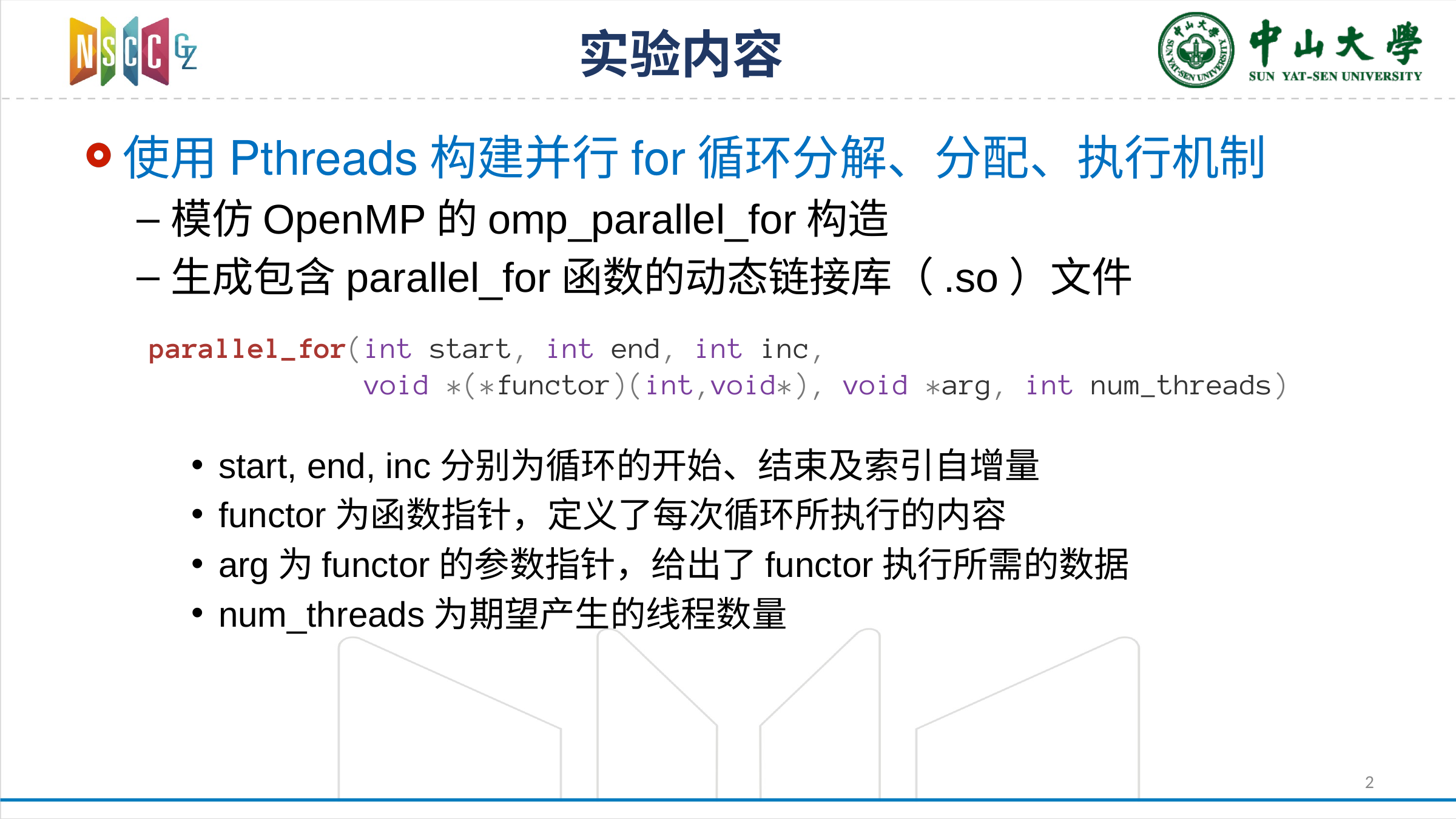

# 实验内容
使用Pthreads构建并行for循环分解、分配、执行机制
模仿OpenMP的omp_parallel_for构造
生成包含parallel_for函数的动态链接库（.so）文件

start, end, inc分别为循环的开始、结束及索引自增量
functor为函数指针，定义了每次循环所执行的内容
arg为functor的参数指针，给出了functor执行所需的数据
num_threads为期望产生的线程数量

parallel_for(int start, int end, int inc,
             void *(*functor)(int,void*), void *arg, int num_threads)
2